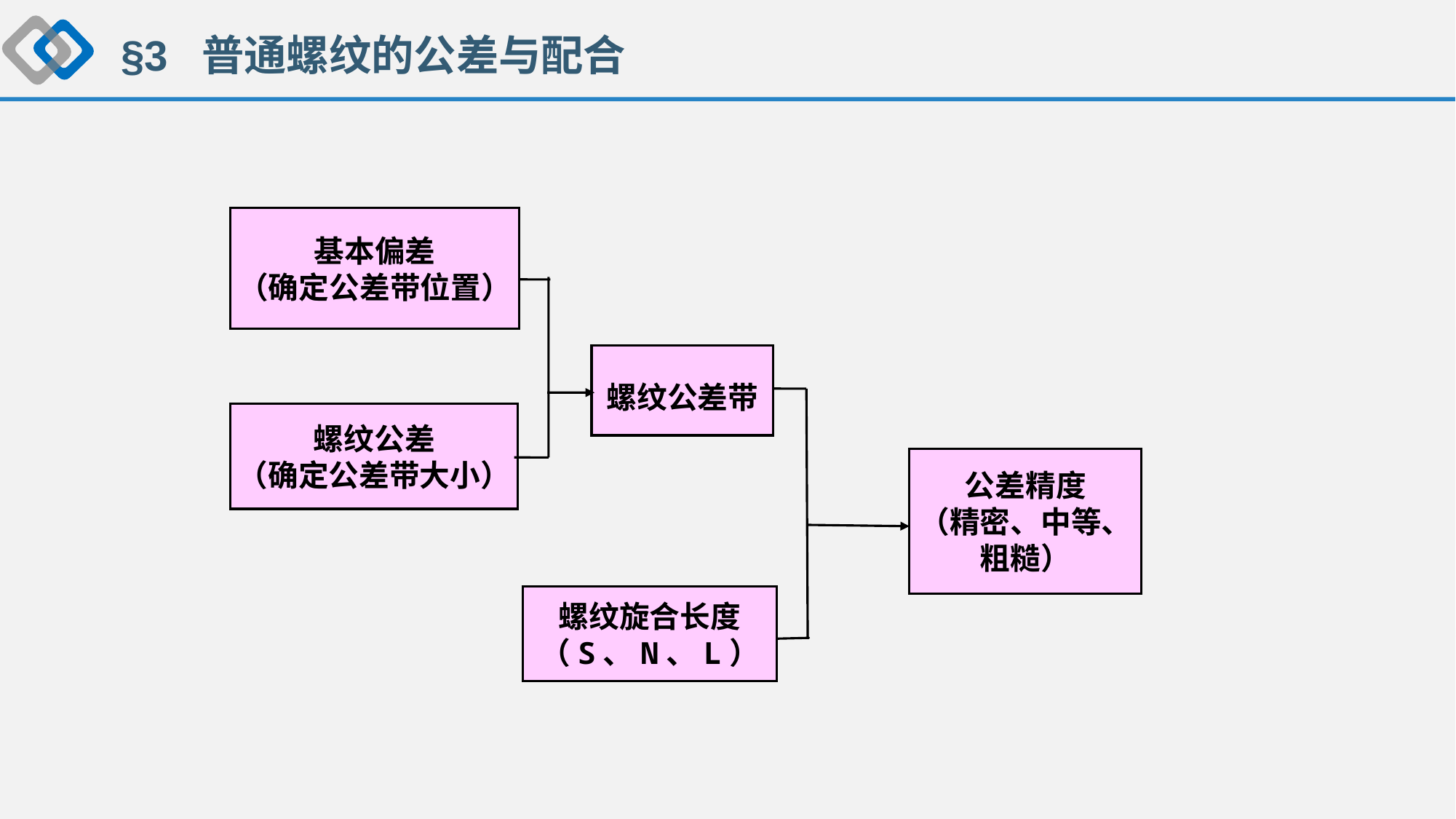

§3  普通螺纹的公差与配合
基本偏差
（确定公差带位置）

螺纹公差带

螺纹公差
（确定公差带大小）
公差精度
（精密、中等、粗糙）

螺纹旋合长度
（S、N、L）